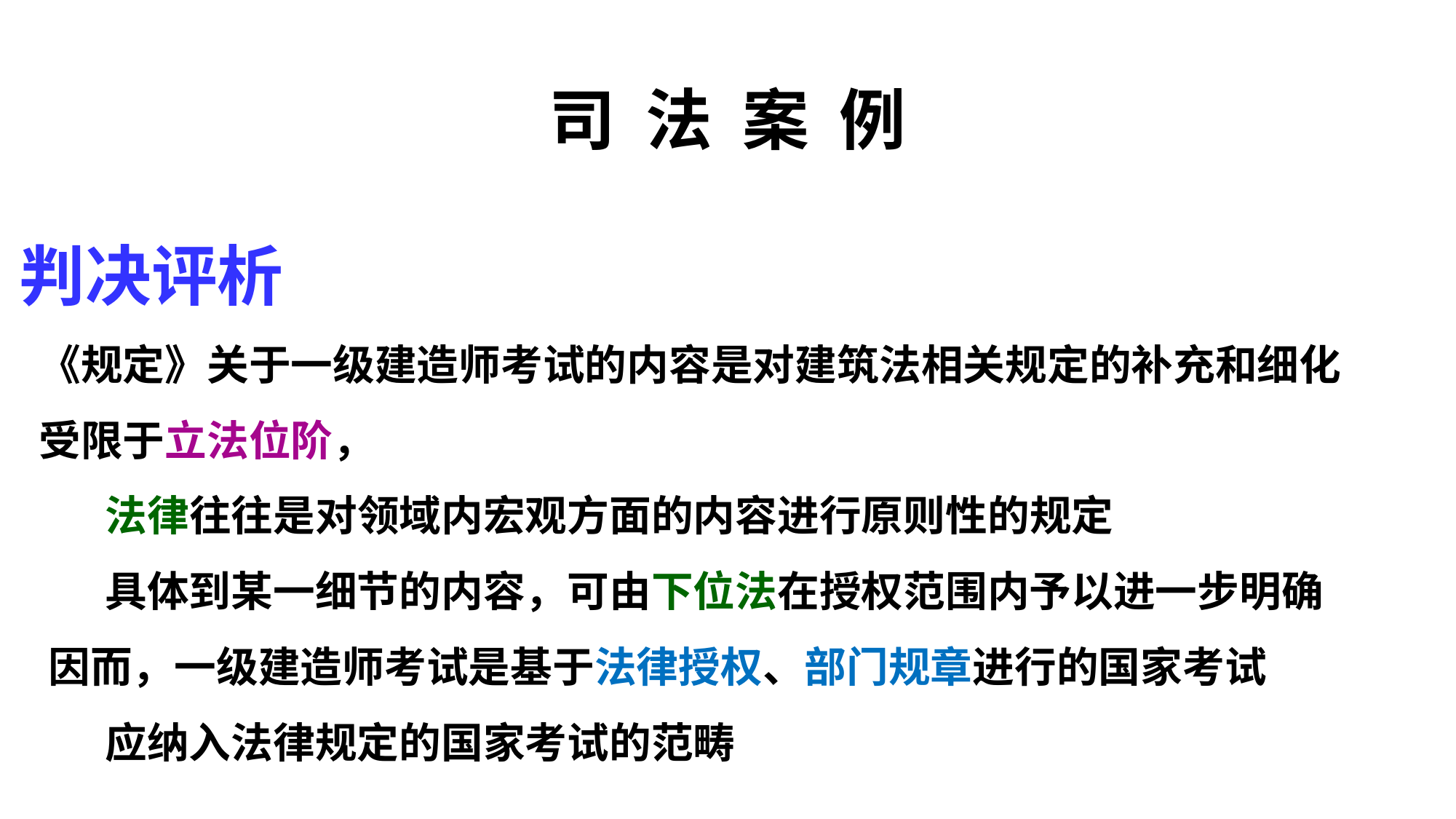

# 司  法  案  例
判决评析
 《规定》关于一级建造师考试的内容是对建筑法相关规定的补充和细化
 受限于立法位阶，
        法律往往是对领域内宏观方面的内容进行原则性的规定
        具体到某一细节的内容，可由下位法在授权范围内予以进一步明确
  因而，一级建造师考试是基于法律授权、部门规章进行的国家考试
        应纳入法律规定的国家考试的范畴